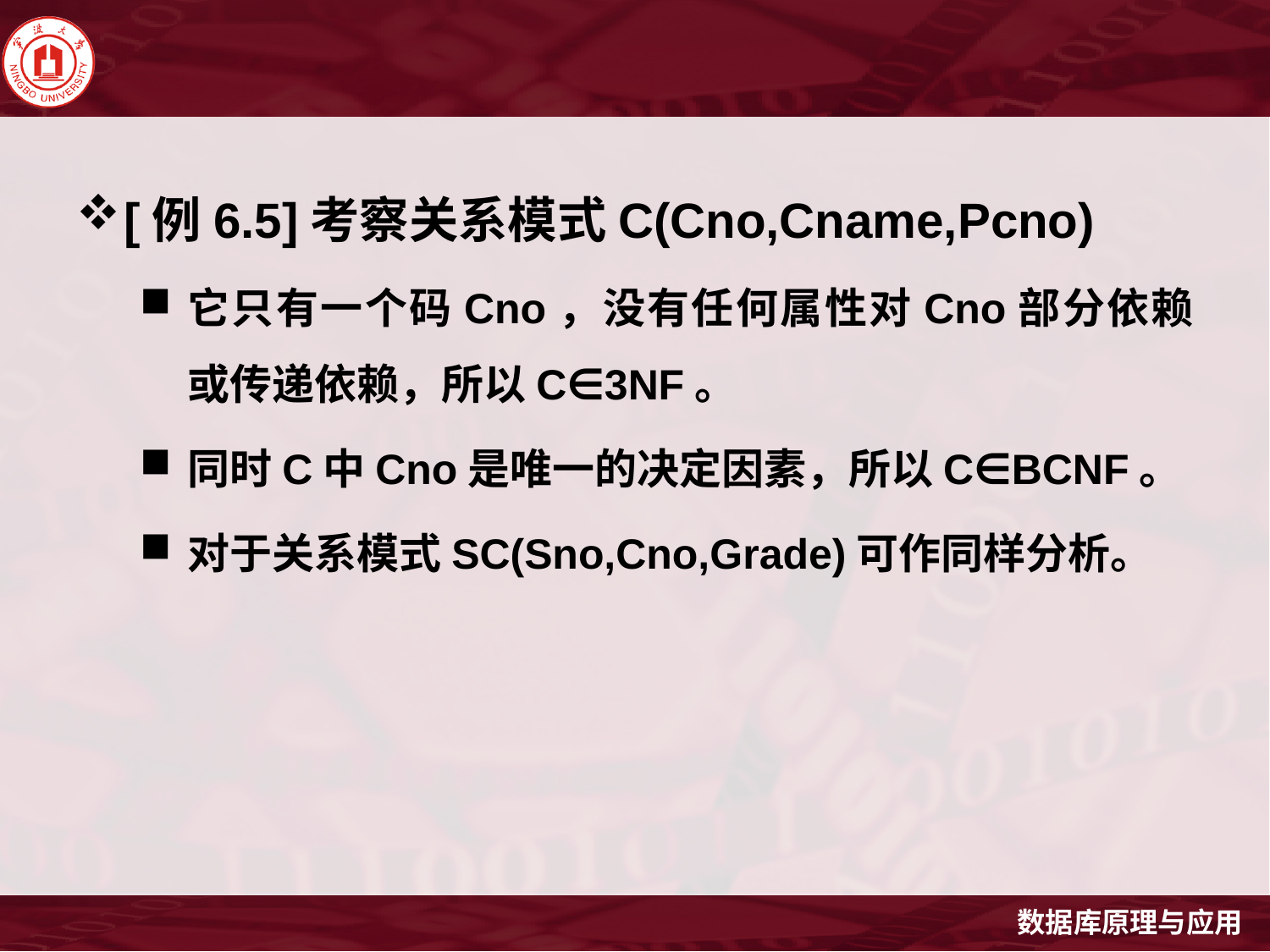

[例6.5]考察关系模式C(Cno,Cname,Pcno)
它只有一个码Cno，没有任何属性对Cno部分依赖或传递依赖，所以C∈3NF。
同时C中Cno是唯一的决定因素，所以C∈BCNF。
对于关系模式SC(Sno,Cno,Grade)可作同样分析。